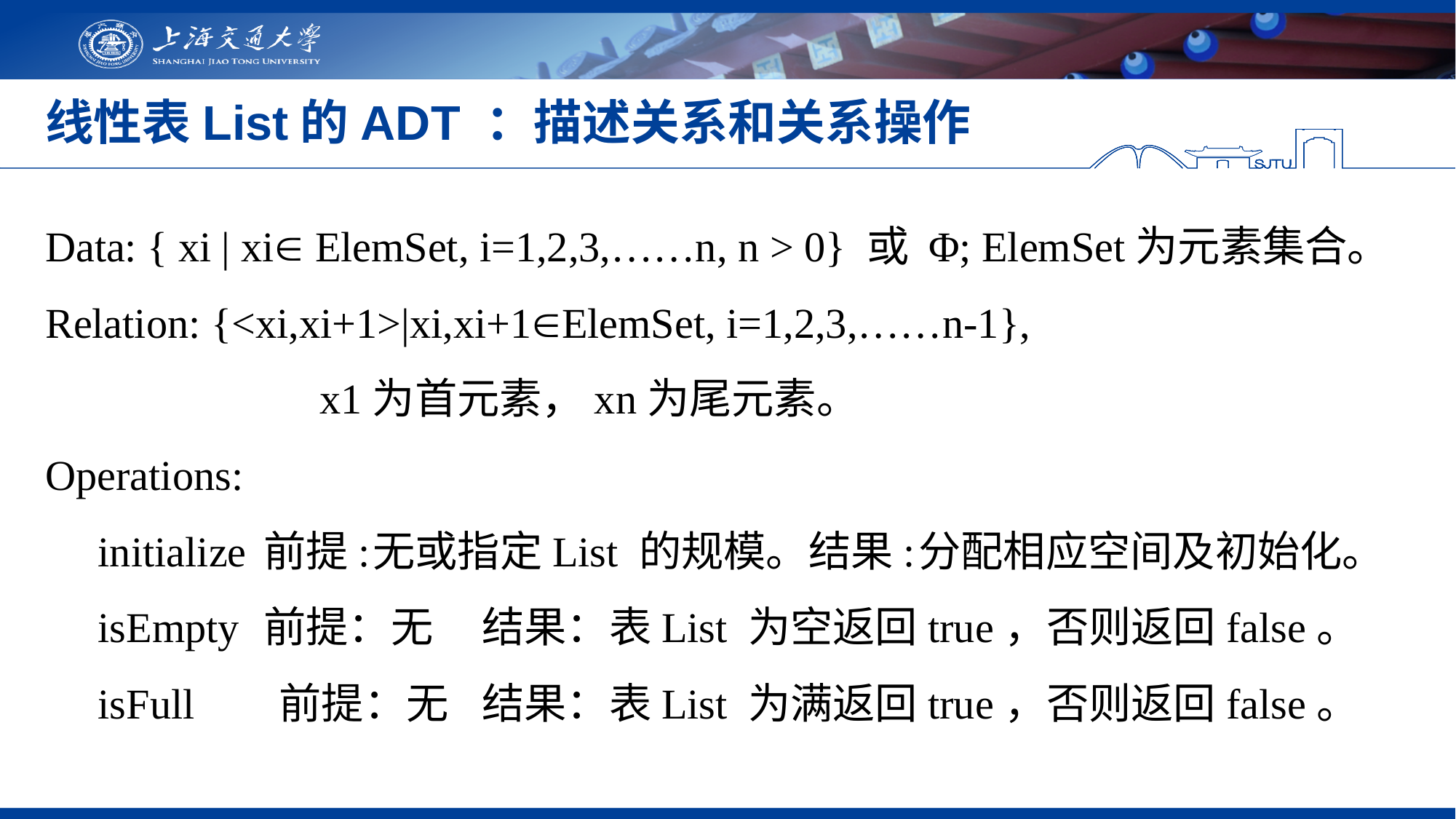

# 线性表List的ADT ：描述关系和关系操作
Data: { xi | xi∈ ElemSet, i=1,2,3,……n, n > 0} 或 Φ; ElemSet为元素集合。
Relation: {<xi,xi+1>|xi,xi+1∈ElemSet, i=1,2,3,……n-1},
                          x1为首元素，xn为尾元素。
Operations:
     initialize	前提:	无或指定List 的规模。结果:	分配相应空间及初始化。
     isEmpty	前提：无    	结果：表List 为空返回true，否则返回false。
     isFull       前提：无	结果：表List 为满返回true，否则返回false。